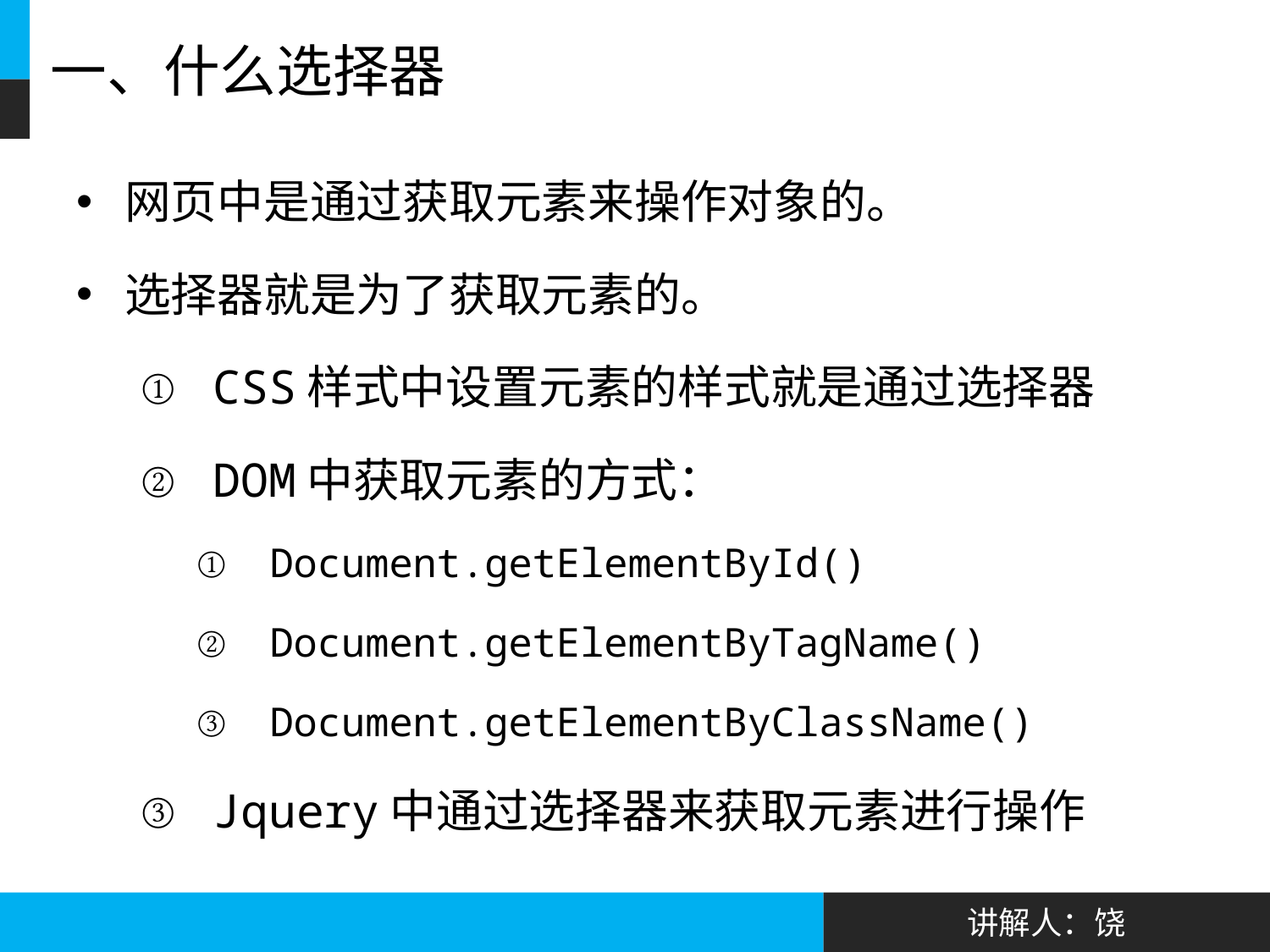

# 一、什么选择器
网页中是通过获取元素来操作对象的。
选择器就是为了获取元素的。
CSS样式中设置元素的样式就是通过选择器
DOM中获取元素的方式：
Document.getElementById()
Document.getElementByTagName()
Document.getElementByClassName()
Jquery中通过选择器来获取元素进行操作